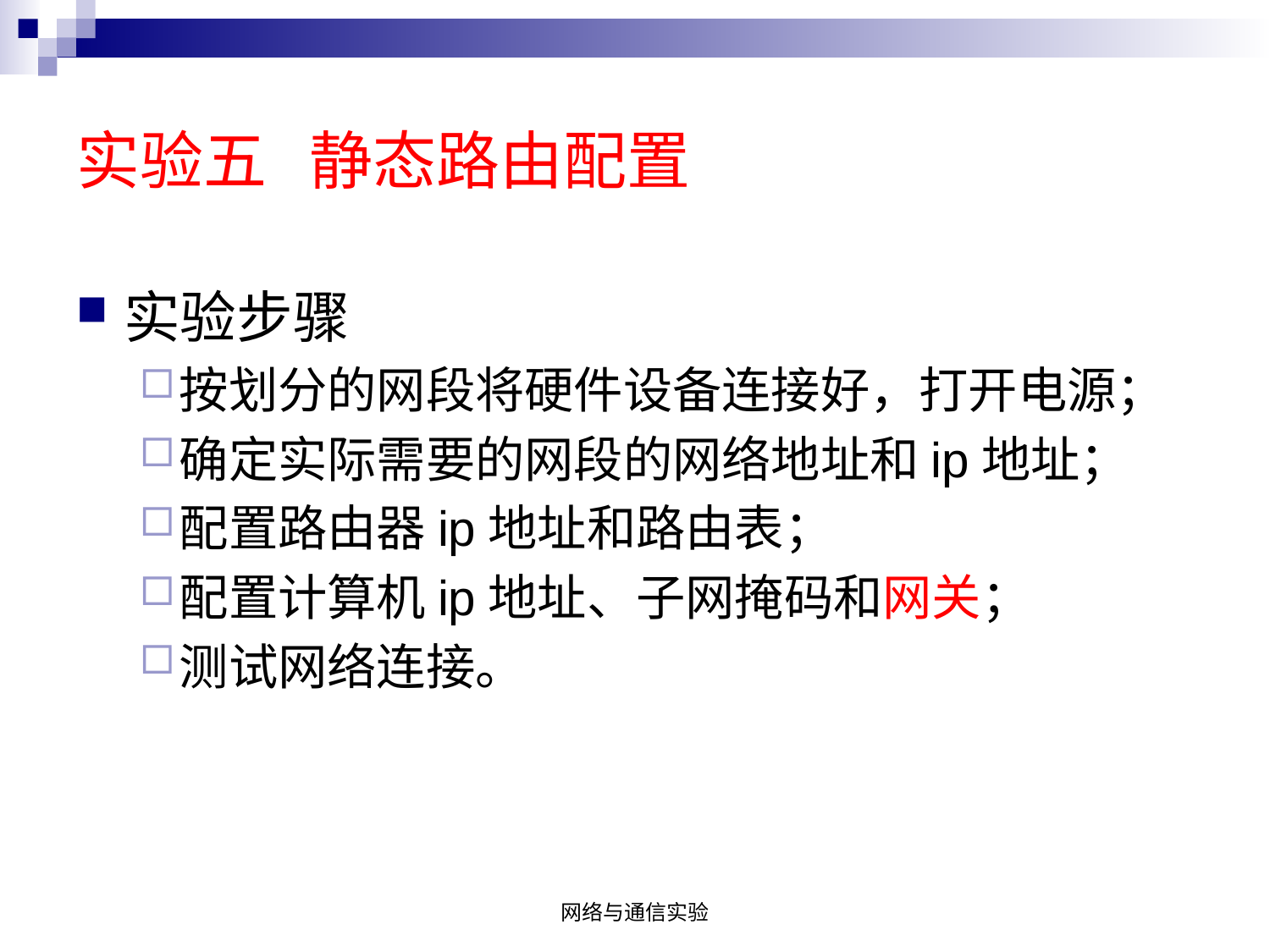

# 实验五   静态路由配置
实验步骤
按划分的网段将硬件设备连接好，打开电源；
确定实际需要的网段的网络地址和ip地址；
配置路由器ip地址和路由表；
配置计算机ip地址、子网掩码和网关；
测试网络连接。

网络与通信实验